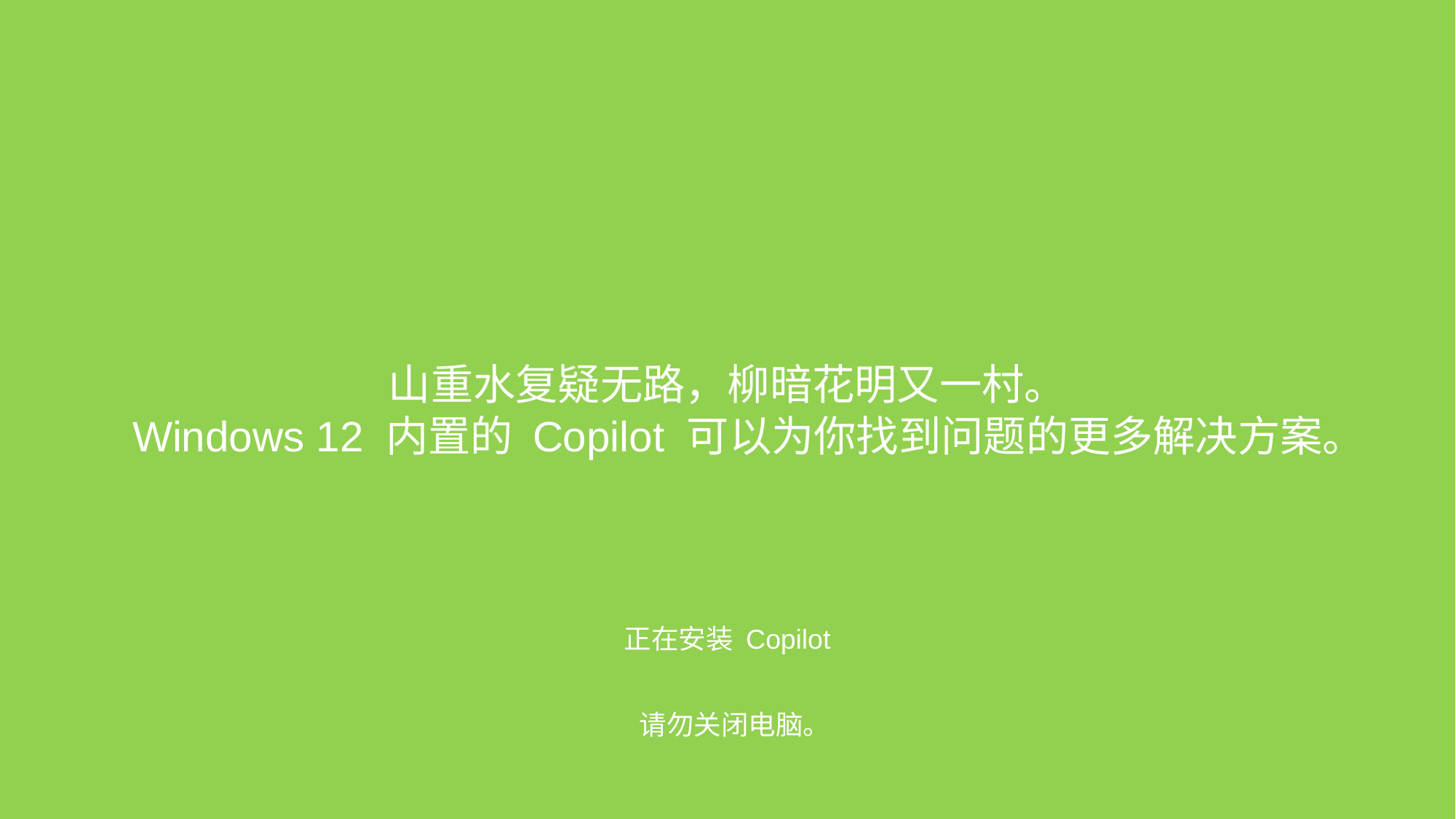

山重水复疑无路，柳暗花明又一村。
Windows 12 内置的 Copilot 可以为你找到问题的更多解决方案。
正在安装 Copilot
请勿关闭电脑。